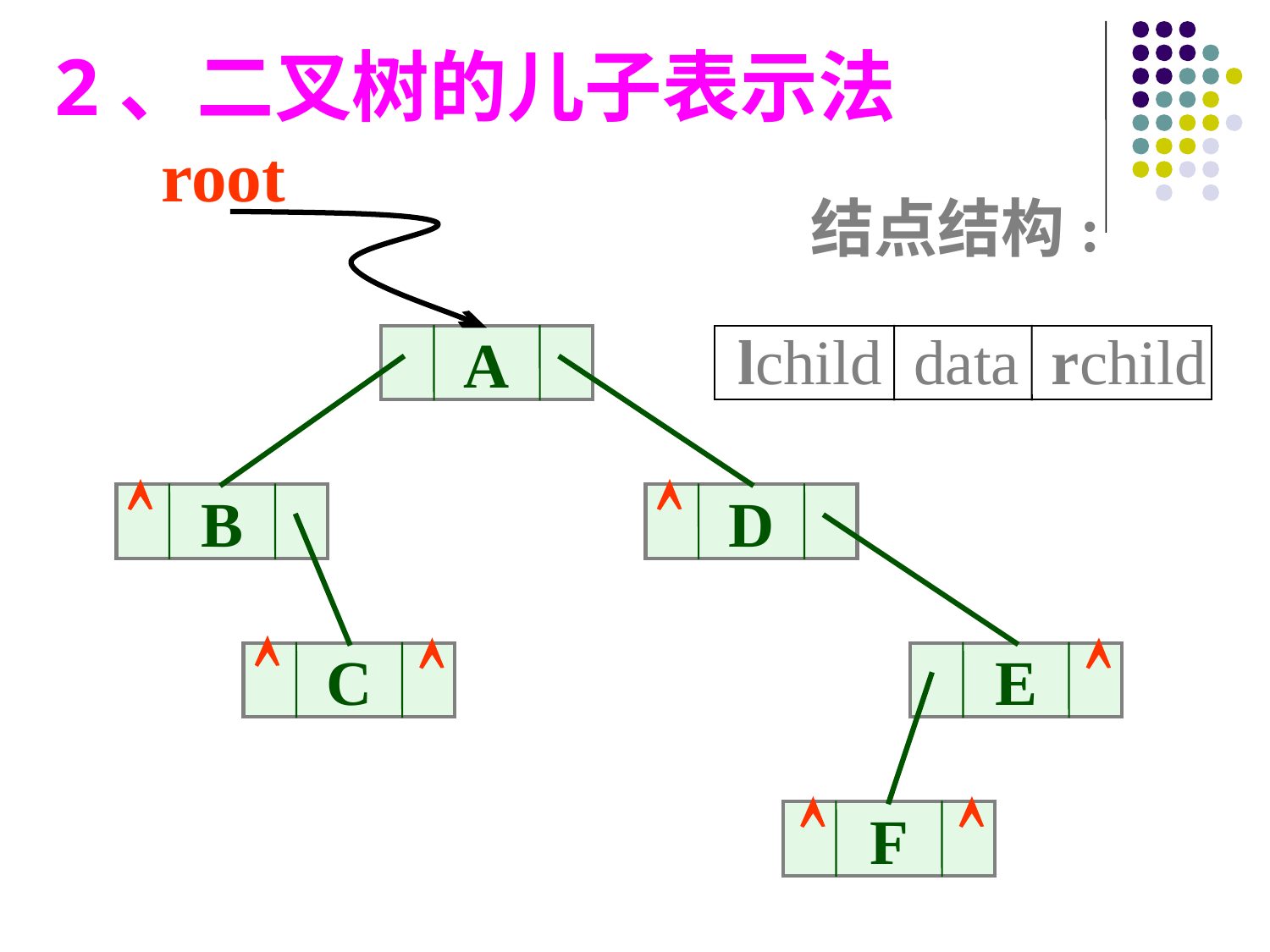

2、二叉树的儿子表示法
root
结点结构:

lchild  data  rchild

A

∧
∧
B

D

∧
∧
∧
C

E

∧
∧
F